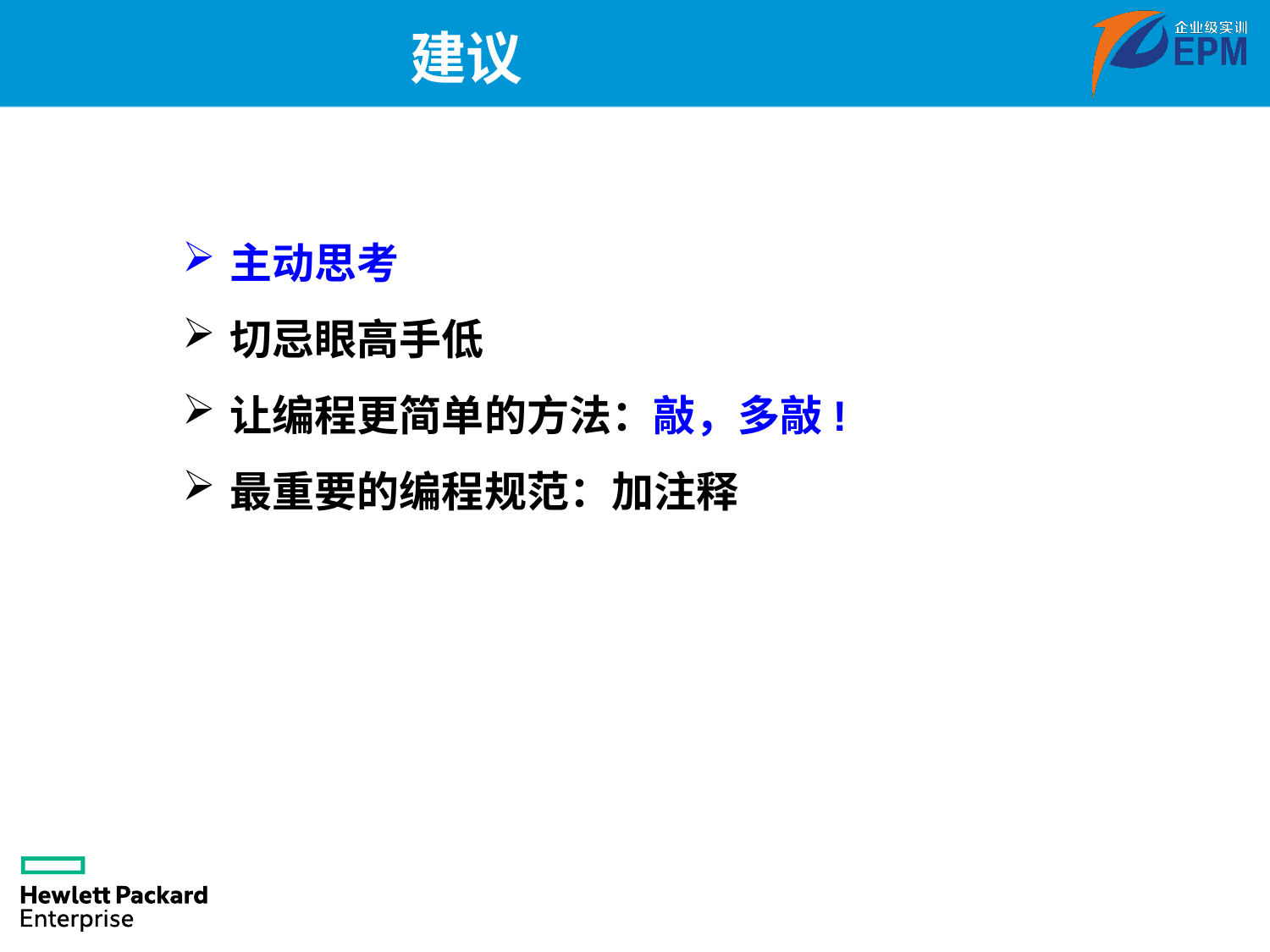

建议
主动思考
切忌眼高手低
让编程更简单的方法：敲，多敲!
最重要的编程规范：加注释